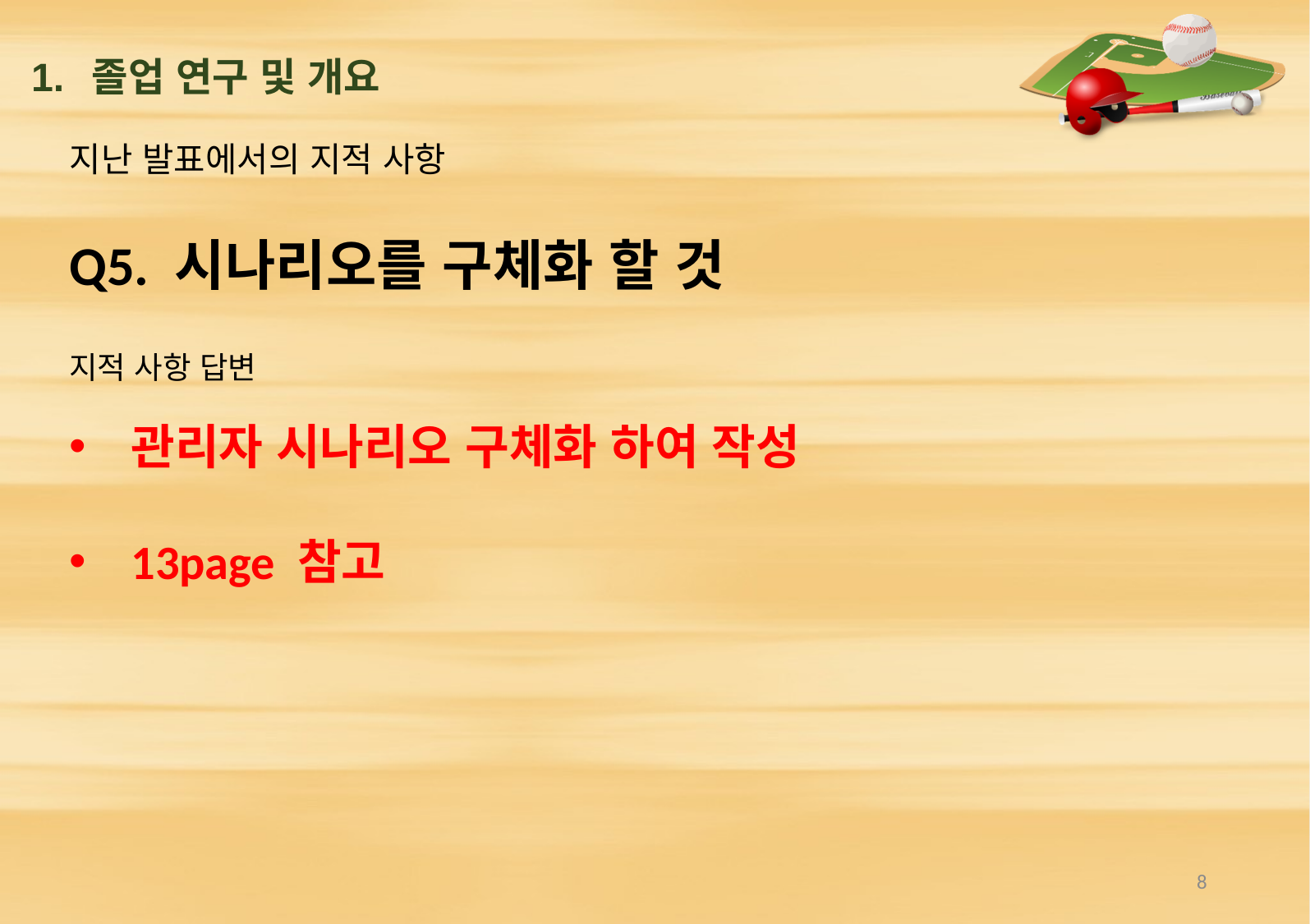

1. 졸업 연구 및 개요
지난 발표에서의 지적 사항
Q5. 시나리오를 구체화 할 것
지적 사항 답변
관리자 시나리오 구체화 하여 작성

13page 참고

8